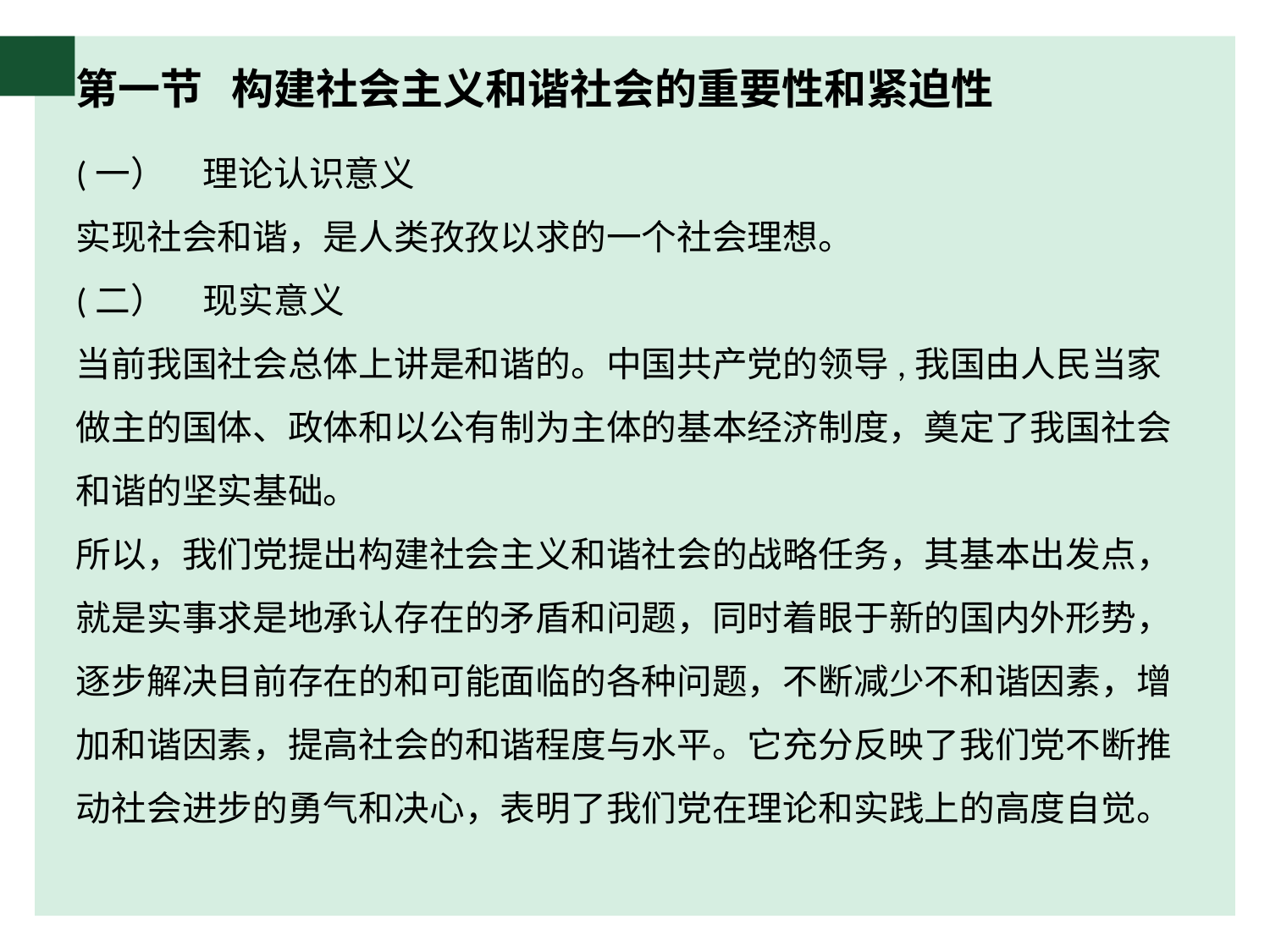

# 第一节   构建社会主义和谐社会的重要性和紧迫性
(一）	理论认识意义
实现社会和谐，是人类孜孜以求的一个社会理想。
(二）	现实意义
当前我国社会总体上讲是和谐的。中国共产党的领导,我国由人民当家做主的国体、政体和以公有制为主体的基本经济制度，奠定了我国社会和谐的坚实基础。
所以，我们党提出构建社会主义和谐社会的战略任务，其基本出发点，就是实事求是地承认存在的矛盾和问题，同时着眼于新的国内外形势，逐步解决目前存在的和可能面临的各种问题，不断减少不和谐因素，增加和谐因素，提高社会的和谐程度与水平。它充分反映了我们党不断推动社会进步的勇气和决心，表明了我们党在理论和实践上的高度自觉。